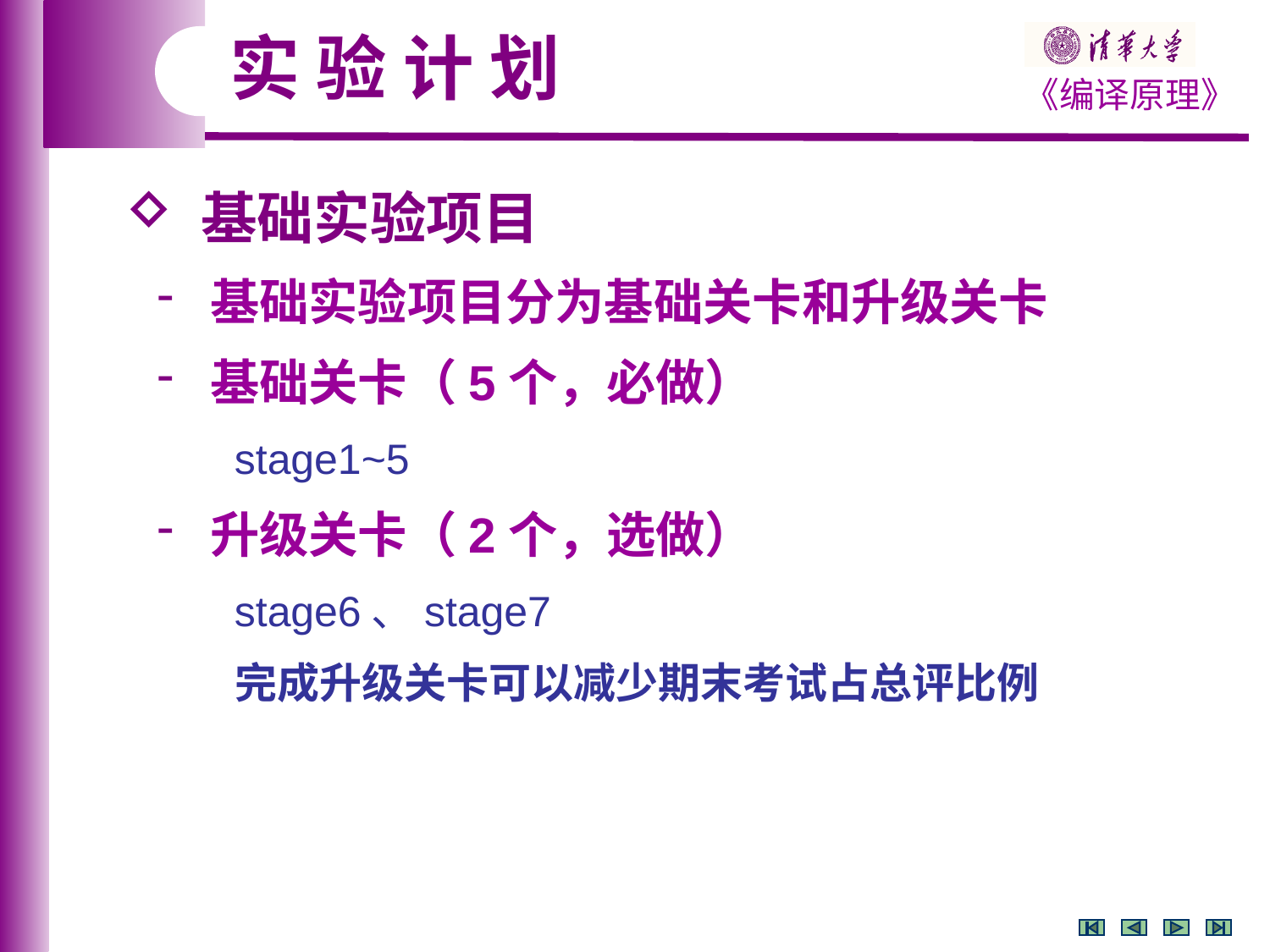

实 验 计 划
 基础实验项目

 基础实验项目分为基础关卡和升级关卡

 基础关卡（5个，必做）

    stage1~5

 升级关卡（2个，选做）

    stage6、stage7

    完成升级关卡可以减少期末考试占总评比例